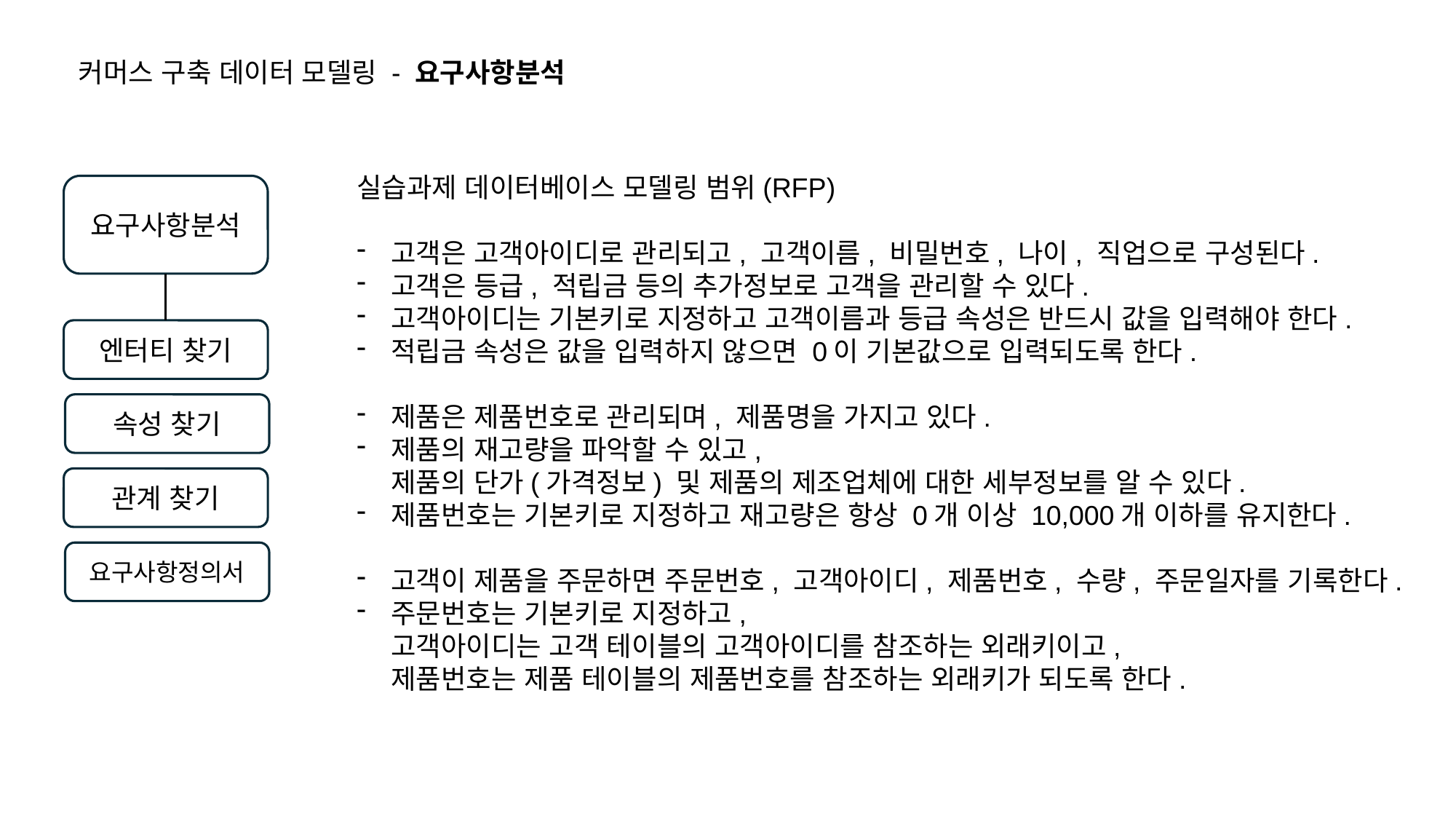

커머스 구축 데이터 모델링 - 요구사항분석
실습과제 데이터베이스 모델링 범위(RFP)

고객은 고객아이디로 관리되고, 고객이름, 비밀번호, 나이, 직업으로 구성된다.
고객은 등급, 적립금 등의 추가정보로 고객을 관리할 수 있다.
고객아이디는 기본키로 지정하고 고객이름과 등급 속성은 반드시 값을 입력해야 한다.
적립금 속성은 값을 입력하지 않으면 0이 기본값으로 입력되도록 한다.

제품은 제품번호로 관리되며, 제품명을 가지고 있다.
제품의 재고량을 파악할 수 있고,
제품의 단가(가격정보) 및 제품의 제조업체에 대한 세부정보를 알 수 있다.
제품번호는 기본키로 지정하고 재고량은 항상 0개 이상 10,000개 이하를 유지한다.

고객이 제품을 주문하면 주문번호, 고객아이디, 제품번호, 수량, 주문일자를 기록한다.
주문번호는 기본키로 지정하고,
고객아이디는 고객 테이블의 고객아이디를 참조하는 외래키이고,
제품번호는 제품 테이블의 제품번호를 참조하는 외래키가 되도록 한다.
요구사항분석
엔터티 찾기
속성 찾기
관계 찾기
요구사항정의서